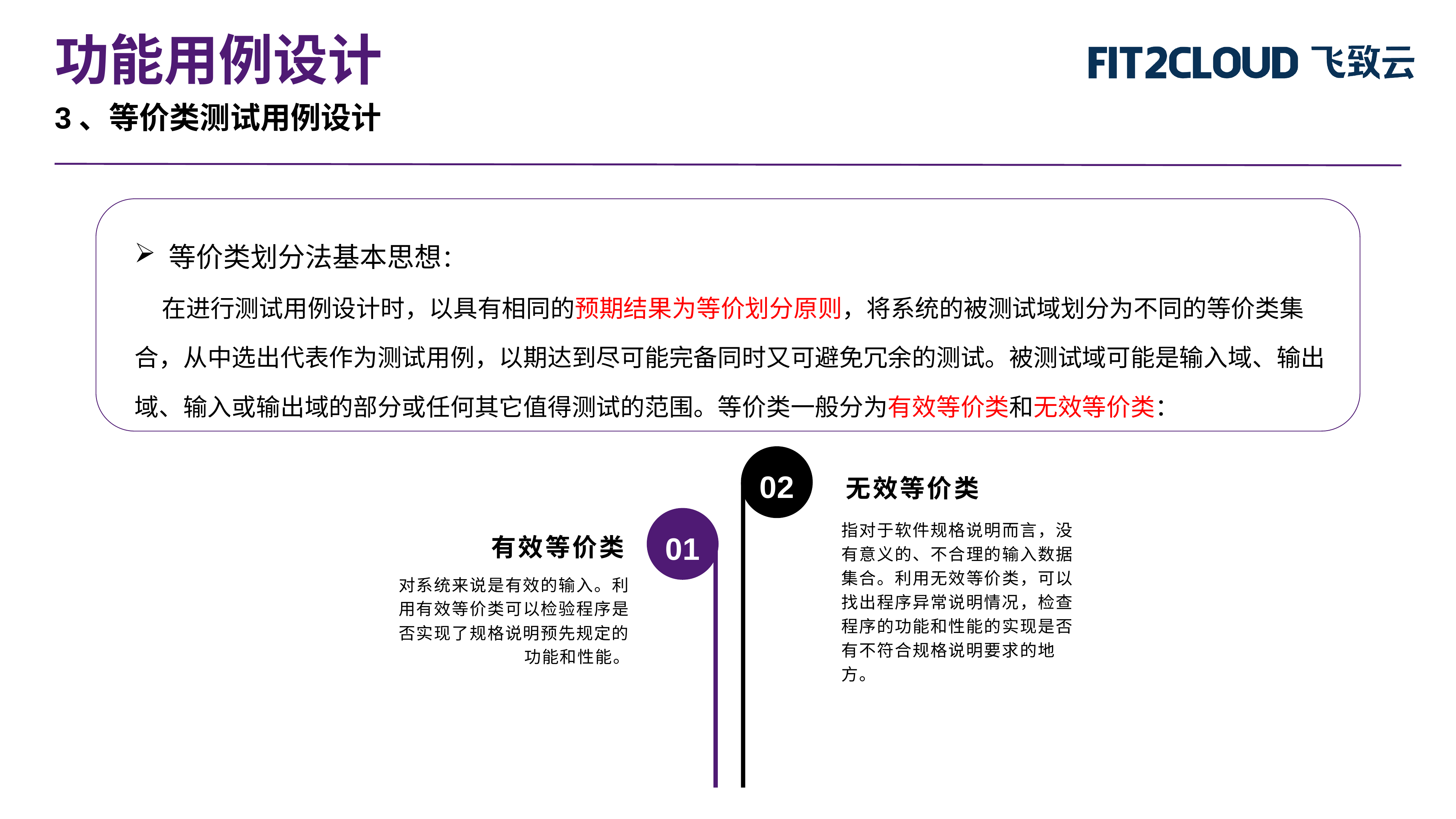

功能用例设计
3、等价类测试用例设计

等价类划分法基本思想：
在进行测试用例设计时，以具有相同的预期结果为等价划分原则，将系统的被测试域划分为不同的等价类集合，从中选出代表作为测试用例，以期达到尽可能完备同时又可避免冗余的测试。被测试域可能是输入域、输出域、输入或输出域的部分或任何其它值得测试的范围。等价类一般分为有效等价类和无效等价类：
02
无效等价类

01
指对于软件规格说明而言，没有意义的、不合理的输入数据集合。利用无效等价类，可以找出程序异常说明情况，检查程序的功能和性能的实现是否有不符合规格说明要求的地方。
有效等价类

对系统来说是有效的输入。利用有效等价类可以检验程序是否实现了规格说明预先规定的功能和性能。